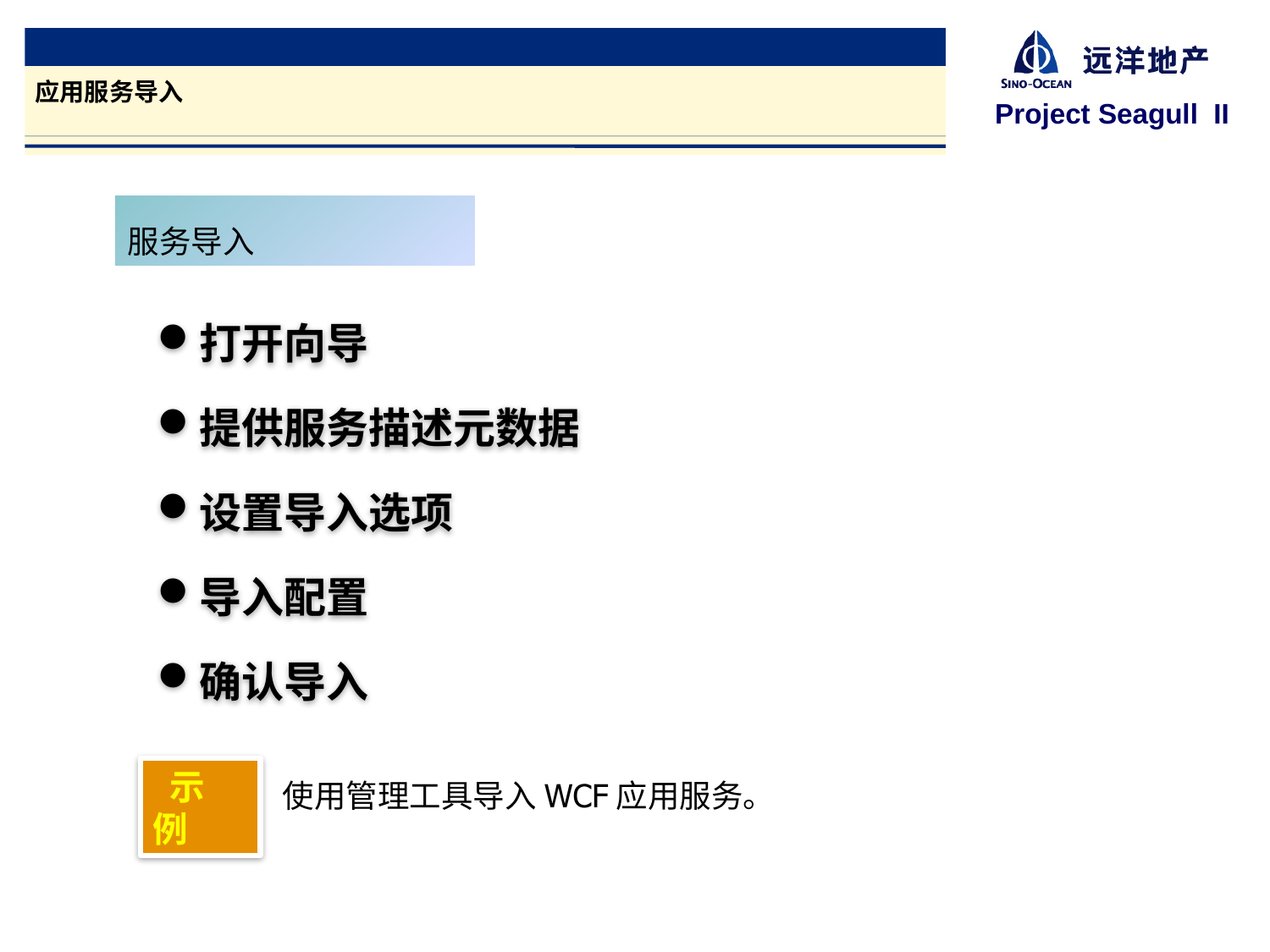

应用服务导入

服务导入
打开向导
提供服务描述元数据
设置导入选项
导入配置
确认导入
使用管理工具导入WCF应用服务。
 示 例